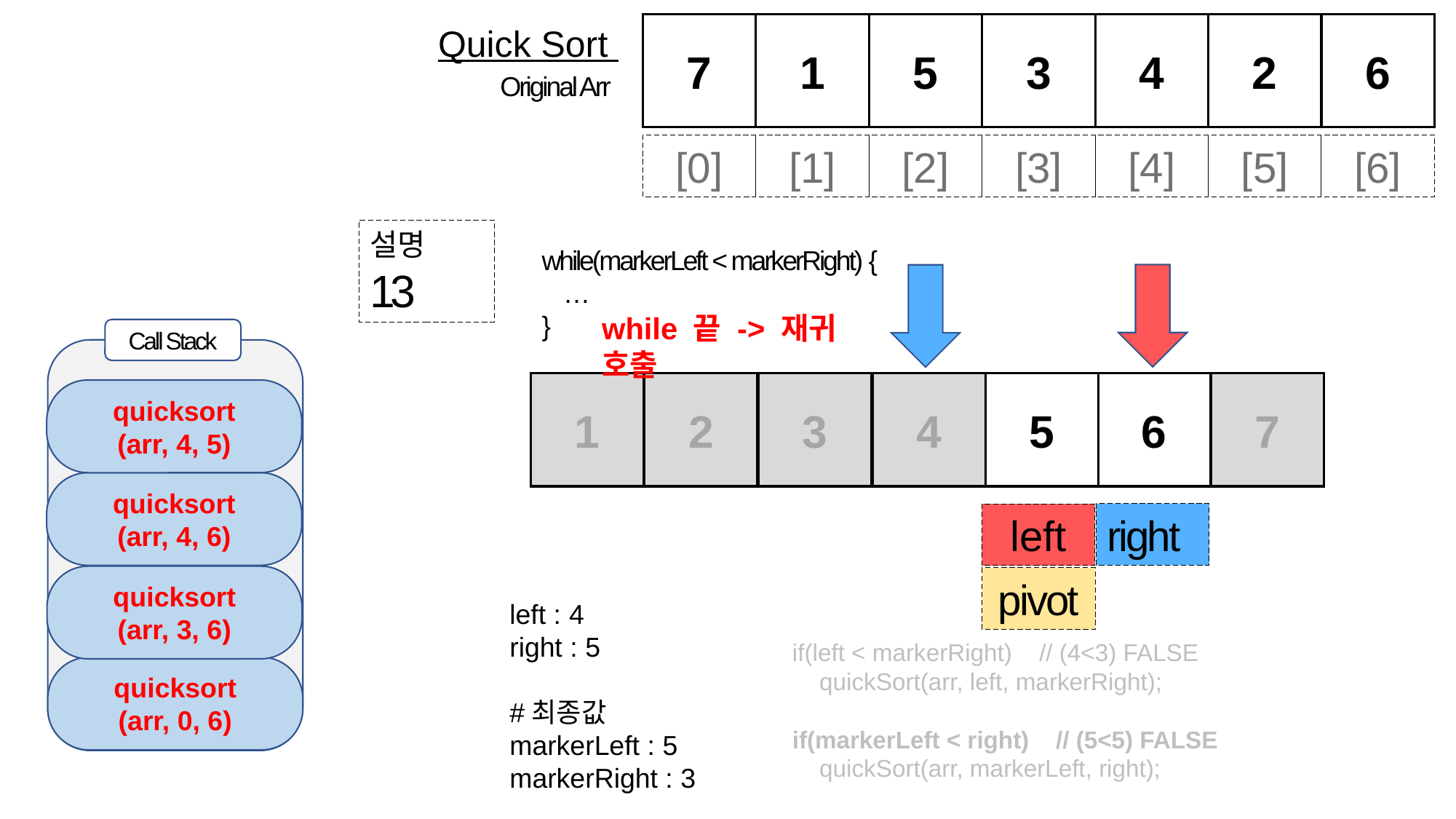

6
3
4
2
7
1
5
Quick Sort
Original Arr
[3]
[4]
[5]
[6]
[0]
[1]
[2]
설명 13
while(markerLeft < markerRight) {
    …
}

while 끝 -> 재귀 호출
Call Stack

quicksort
(arr, 0, 6)
2
3
4
5
6
7
1
quicksort
(arr, 4, 5)
quicksort
(arr, 4, 6)
right
left
quicksort
(arr, 3, 6)
pivot
left : 4
right : 5

#최종값
markerLeft : 5
markerRight : 3
if(left < markerRight)    // (4<3) FALSE
    quickSort(arr, left, markerRight);

if(markerLeft < right)    // (5<5) FALSE
    quickSort(arr, markerLeft, right);